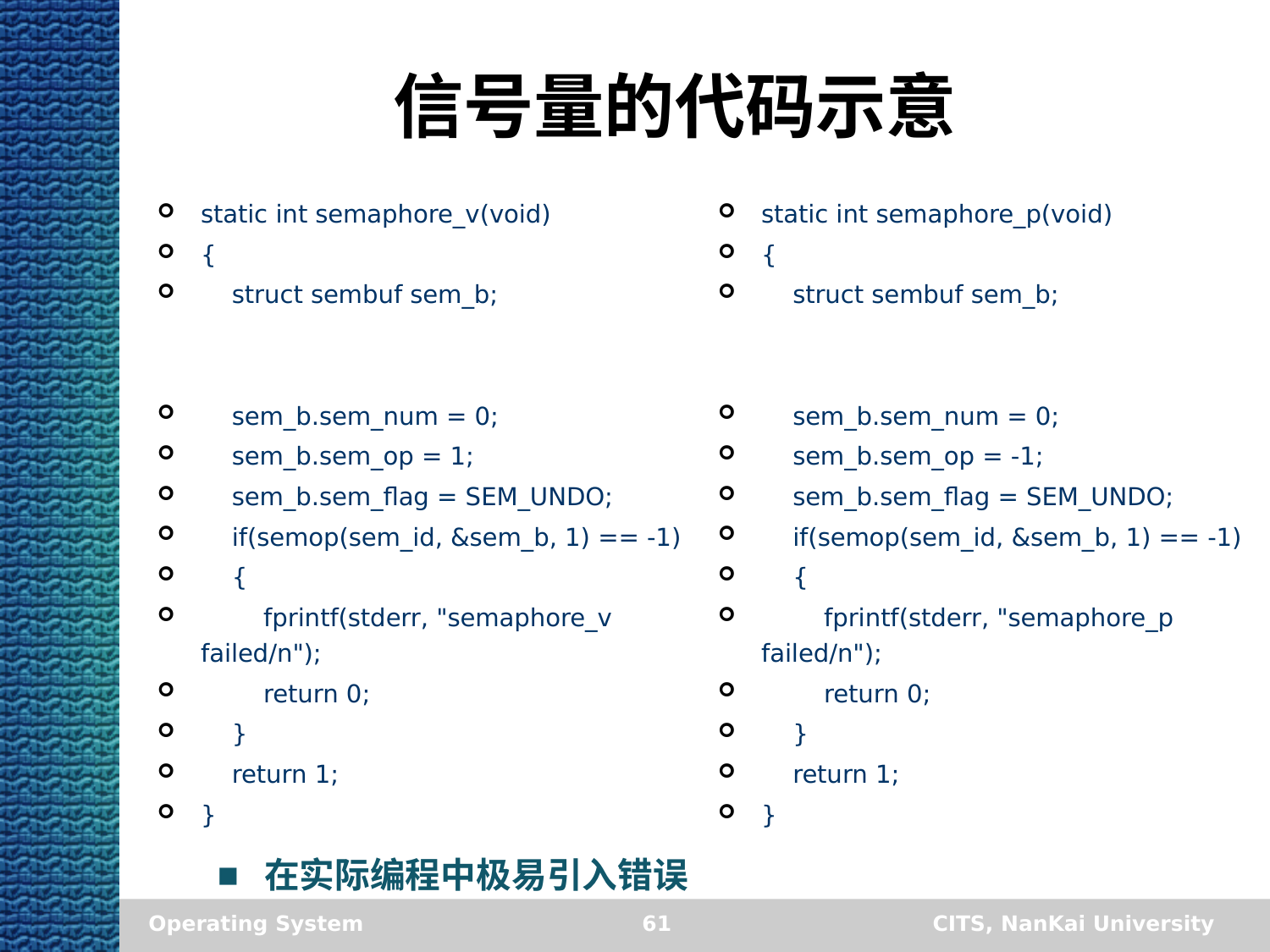

# 信号量的代码示意
static int semaphore_v(void)
{
    struct sembuf sem_b;

    sem_b.sem_num = 0;
    sem_b.sem_op = 1;
    sem_b.sem_flag = SEM_UNDO;
    if(semop(sem_id, &sem_b, 1) == -1)
    {
        fprintf(stderr, "semaphore_v failed/n");
        return 0;
    }
    return 1;
}
static int semaphore_p(void)
{
    struct sembuf sem_b;

    sem_b.sem_num = 0;
    sem_b.sem_op = -1;
    sem_b.sem_flag = SEM_UNDO;
    if(semop(sem_id, &sem_b, 1) == -1)
    {
        fprintf(stderr, "semaphore_p failed/n");
        return 0;
    }
    return 1;
}
#include <sys/sem.h>
int semctl(int sem_id, int sem_num, int command, ...);
int semget(key_t key, int num_sems, int sem_flags);
int semop(int sem_id, struct sembuf *sem_ops, size_t num_sem_ops);

■
在实际编程中极易引入错误
Operating System
61
CITS, NanKai University